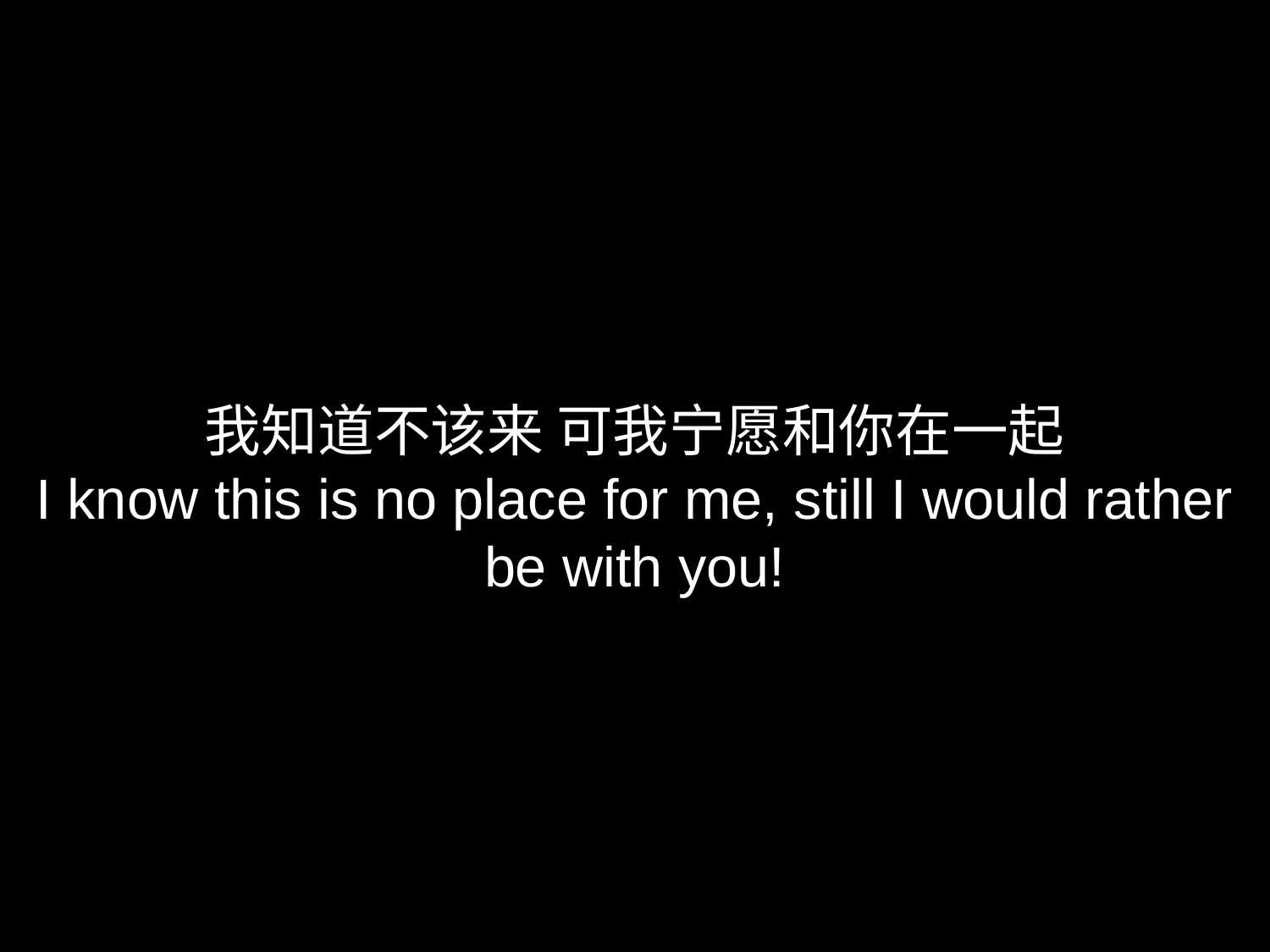

我知道不该来 可我宁愿和你在一起
I know this is no place for me, still I would rather be with you!